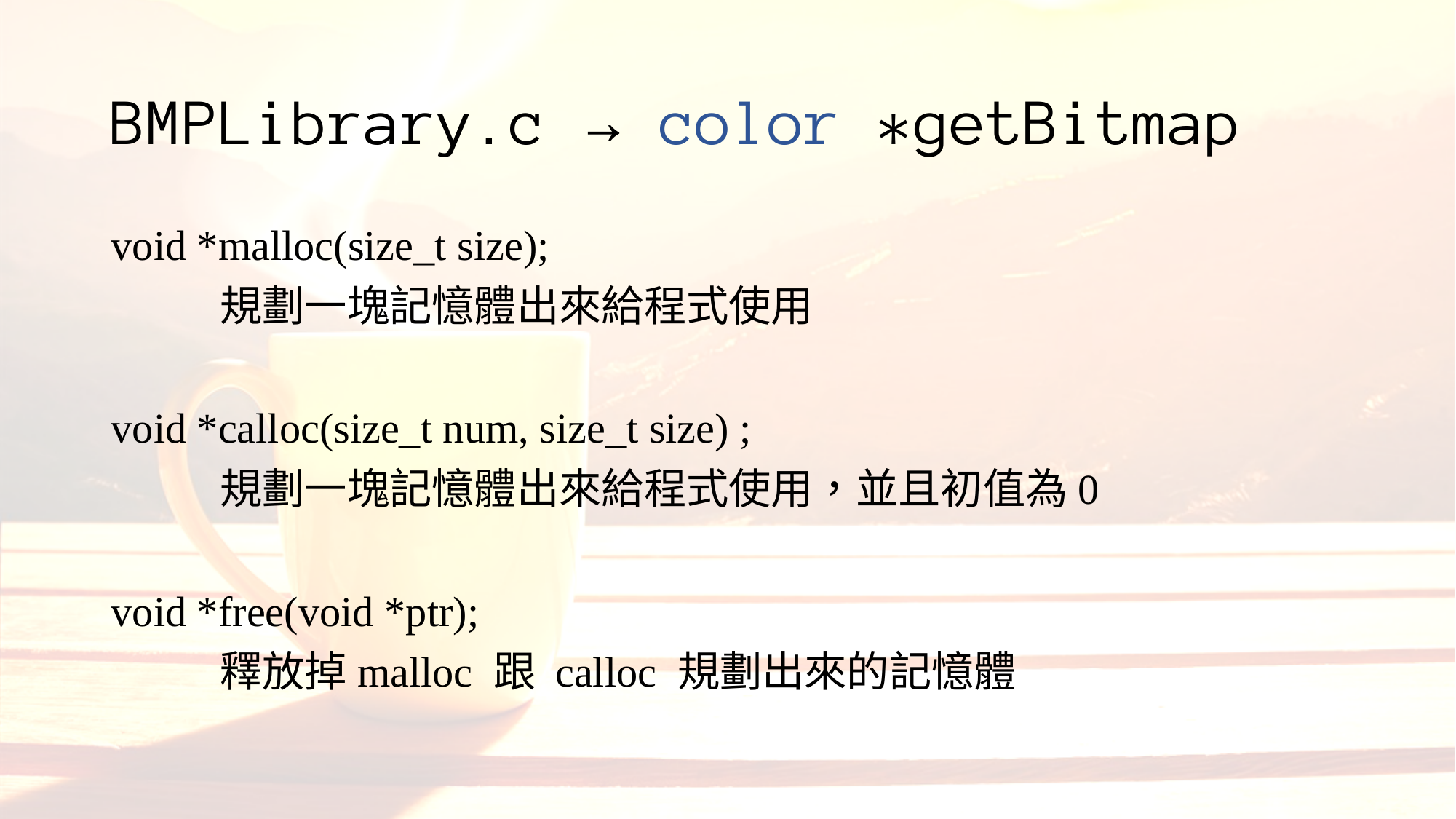

# BMPLibrary.c → color *getBitmap
void *malloc(size_t size);
	規劃一塊記憶體出來給程式使用

void *calloc(size_t num, size_t size) ;
	規劃一塊記憶體出來給程式使用，並且初值為0

void *free(void *ptr);
	釋放掉malloc 跟 calloc 規劃出來的記憶體